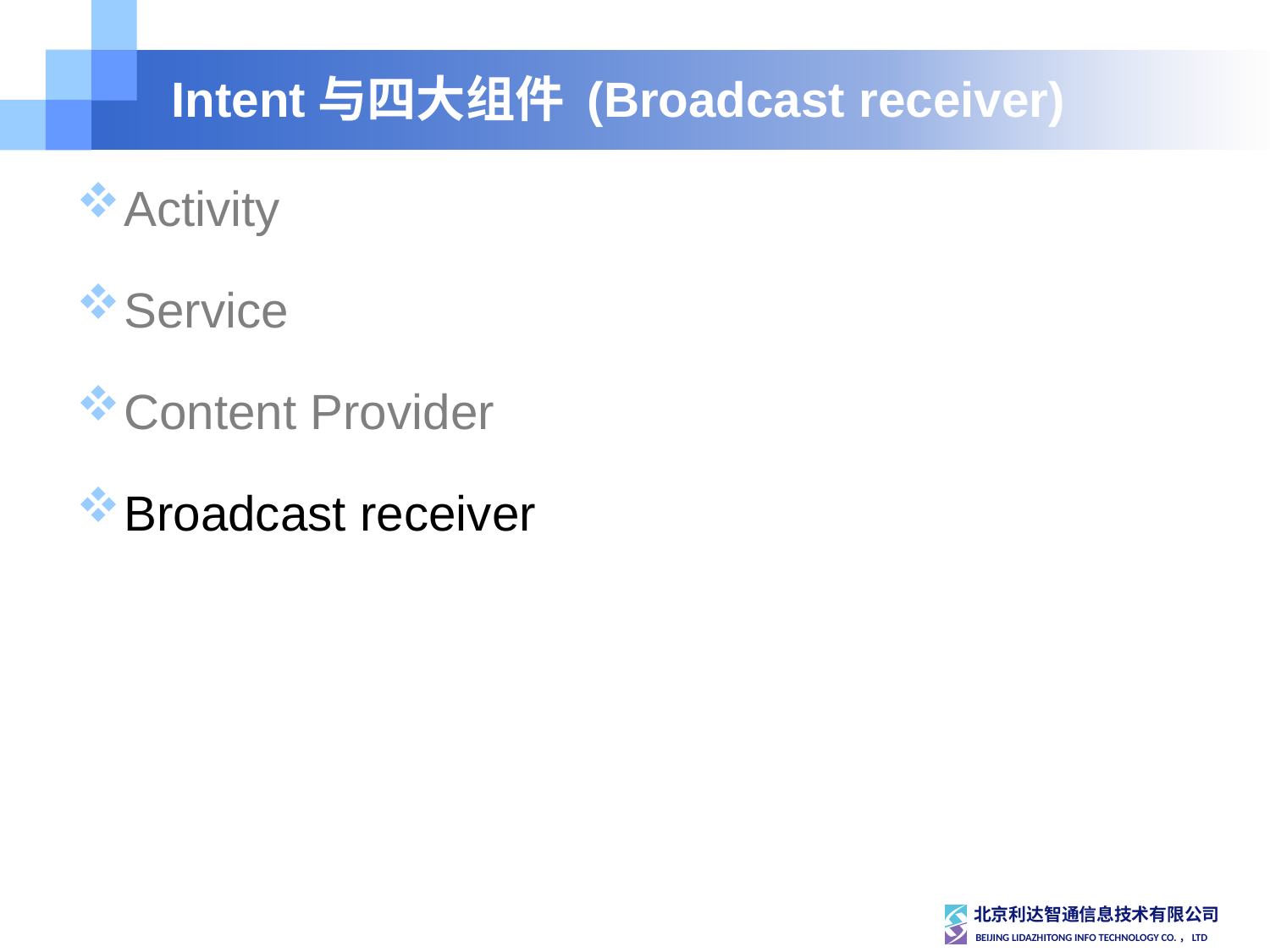

# Intent与四大组件 (Broadcast receiver)
Activity
Service
Content Provider
Broadcast receiver